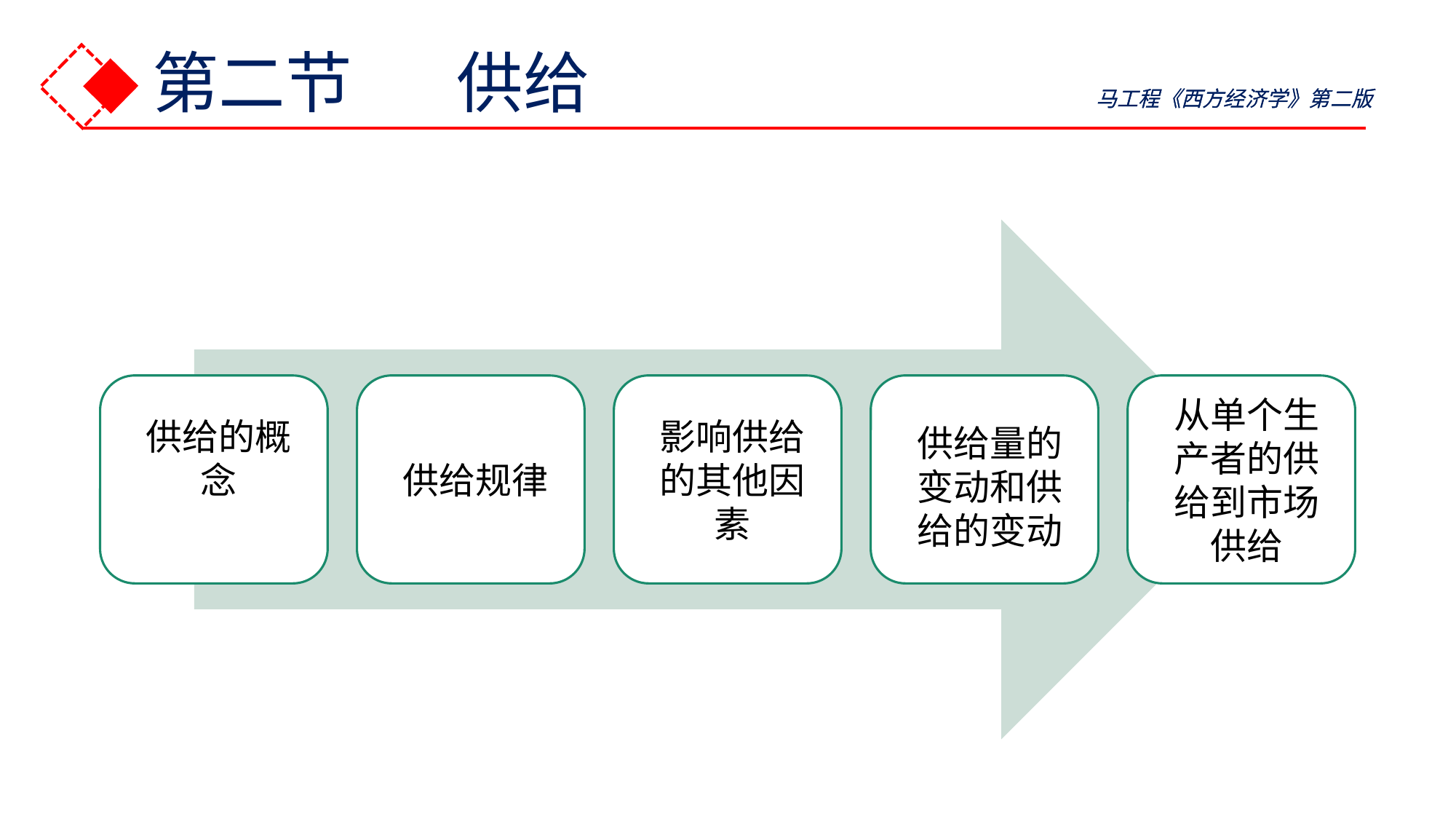

# 第二节       供给

马工程《西方经济学》第二版
供给的概念
供给规律
影响供给的其他因素

供给量的变动和供给的变动
从单个生产者的供给到市场供给